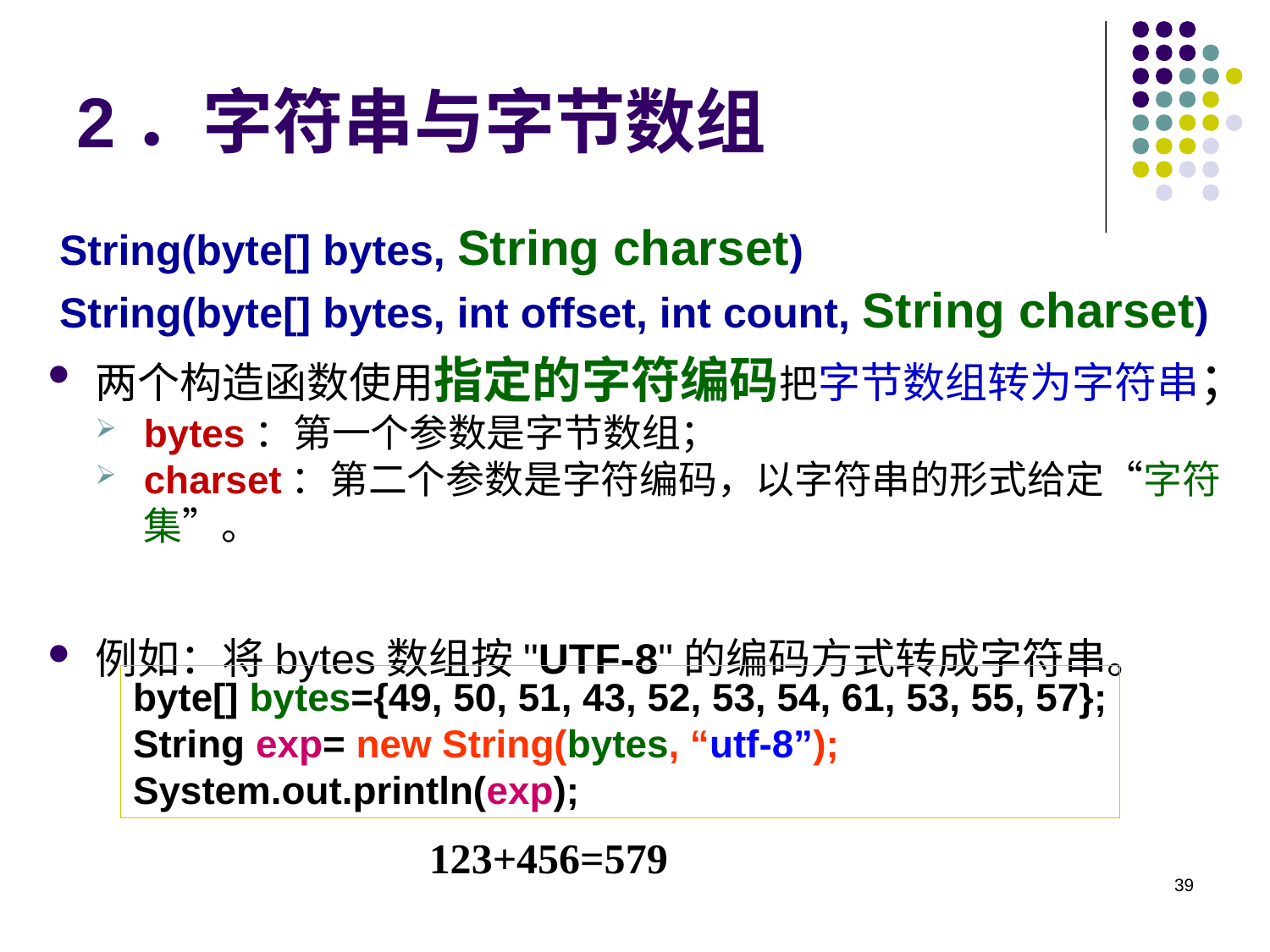

# 2．字符串与字节数组
 String(byte[] bytes, String charset)
 String(byte[] bytes, int offset, int count, String charset)
两个构造函数使用指定的字符编码把字节数组转为字符串；
bytes：第一个参数是字节数组；
charset：第二个参数是字符编码，以字符串的形式给定“字符集”。

例如：将bytes数组按"UTF-8"的编码方式转成字符串。

byte[] bytes={49, 50, 51, 43, 52, 53, 54, 61, 53, 55, 57};
String exp= new String(bytes, “utf-8”);
System.out.println(exp);
123+456=579
39